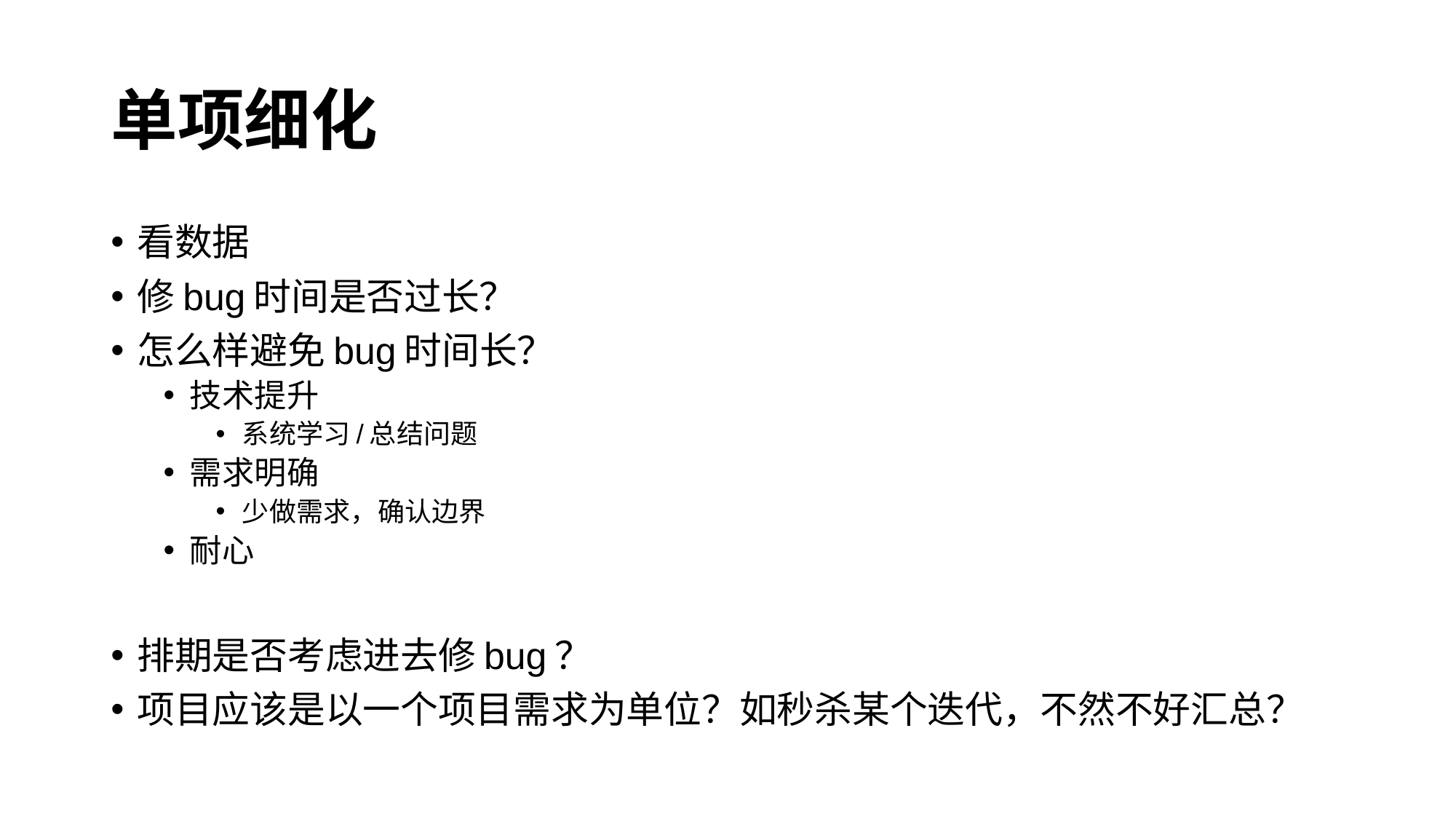

# 单项细化
看数据
修bug时间是否过长？
怎么样避免bug时间长？
技术提升
系统学习/总结问题
需求明确
少做需求，确认边界
耐心

排期是否考虑进去修bug？
项目应该是以一个项目需求为单位？如秒杀某个迭代，不然不好汇总？